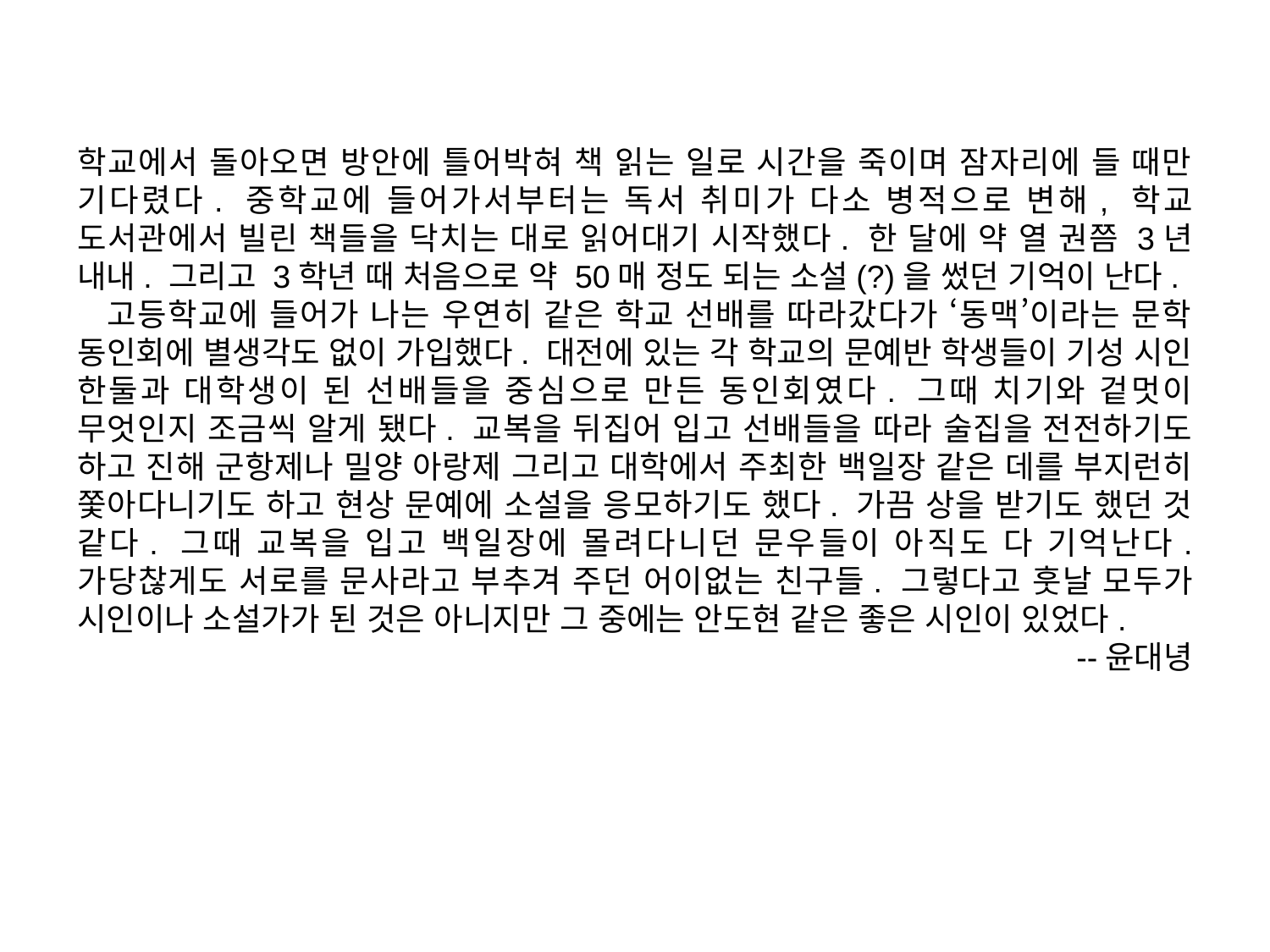

학교에서 돌아오면 방안에 틀어박혀 책 읽는 일로 시간을 죽이며 잠자리에 들 때만 기다렸다. 중학교에 들어가서부터는 독서 취미가 다소 병적으로 변해, 학교 도서관에서 빌린 책들을 닥치는 대로 읽어대기 시작했다. 한 달에 약 열 권쯤 3년 내내. 그리고 3학년 때 처음으로 약 50매 정도 되는 소설(?)을 썼던 기억이 난다.
  고등학교에 들어가 나는 우연히 같은 학교 선배를 따라갔다가 ‘동맥’이라는 문학 동인회에 별생각도 없이 가입했다. 대전에 있는 각 학교의 문예반 학생들이 기성 시인 한둘과 대학생이 된 선배들을 중심으로 만든 동인회였다. 그때 치기와 겉멋이 무엇인지 조금씩 알게 됐다. 교복을 뒤집어 입고 선배들을 따라 술집을 전전하기도 하고 진해 군항제나 밀양 아랑제 그리고 대학에서 주최한 백일장 같은 데를 부지런히 쫓아다니기도 하고 현상 문예에 소설을 응모하기도 했다. 가끔 상을 받기도 했던 것 같다. 그때 교복을 입고 백일장에 몰려다니던 문우들이 아직도 다 기억난다. 가당찮게도 서로를 문사라고 부추겨 주던 어이없는 친구들. 그렇다고 훗날 모두가 시인이나 소설가가 된 것은 아니지만 그 중에는 안도현 같은 좋은 시인이 있었다.
--윤대녕